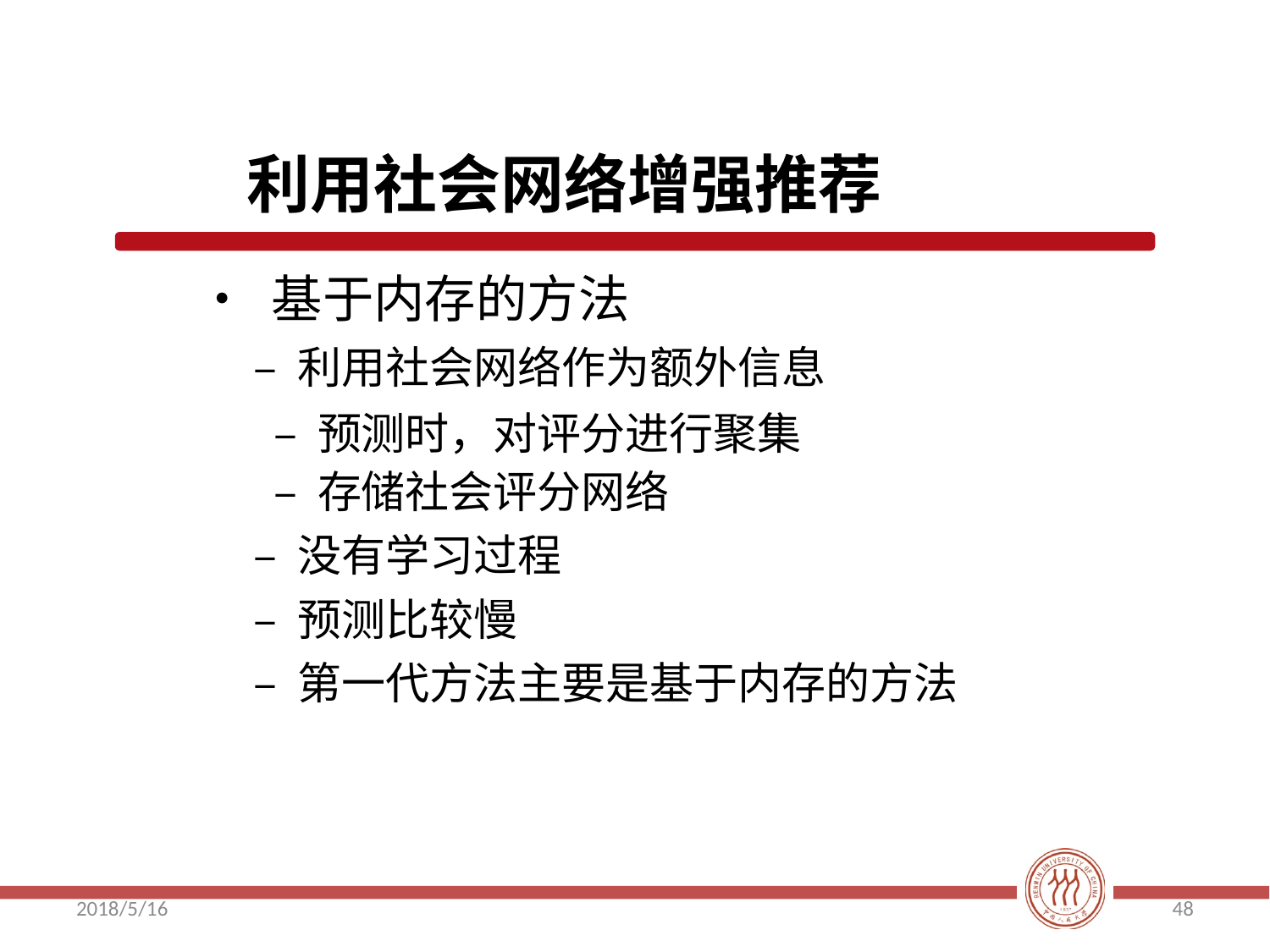

利用社会网络增强推荐

	• 基于内存的方法

		– 利用社会网络作为额外信息

		– 预测时，对评分进行聚集
		– 存储社会评分网络

		– 没有学习过程

		– 预测比较慢

		– 第一代方法主要是基于内存的方法

2018/5/16
48